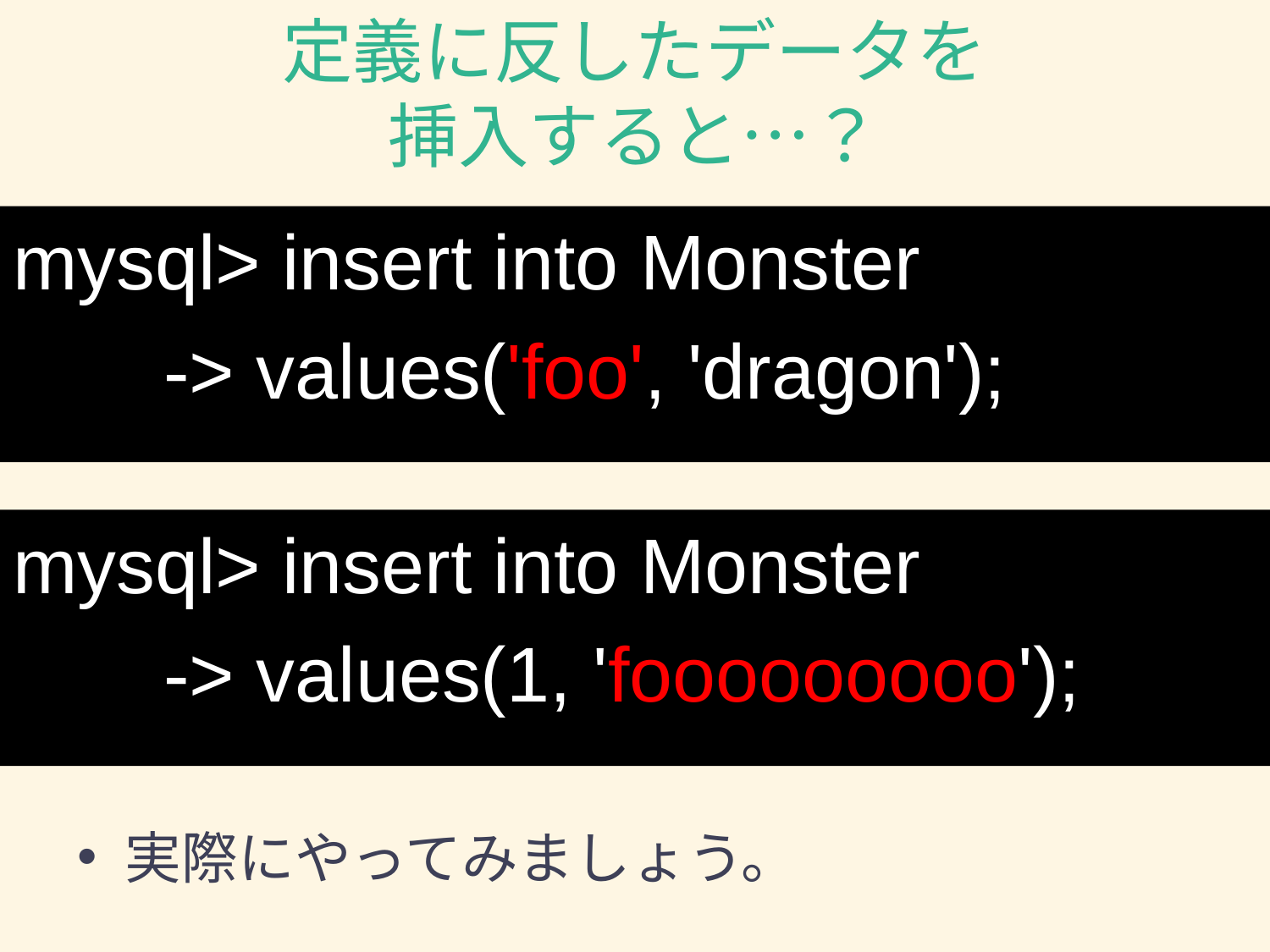

# 定義に反したデータを 挿入すると…？
mysql> insert into Monster
       -> values('foo', 'dragon');

mysql> insert into Monster
       -> values(1, 'fooooooooo');

実際にやってみましょう。